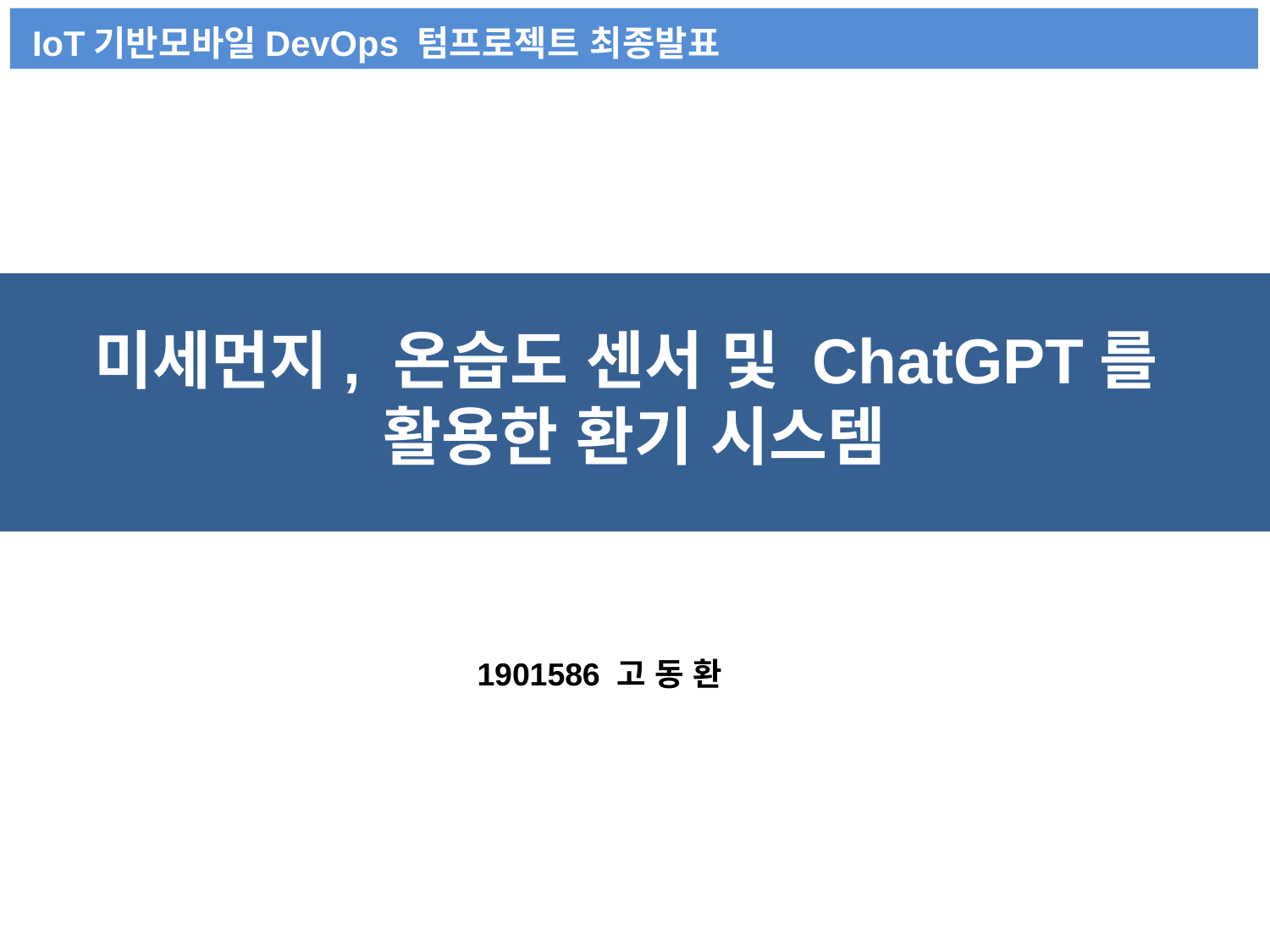

IoT기반모바일DevOps 텀프로젝트 최종발표
미세먼지, 온습도 센서 및 ChatGPT를
활용한 환기 시스템
1901586 고 동 환